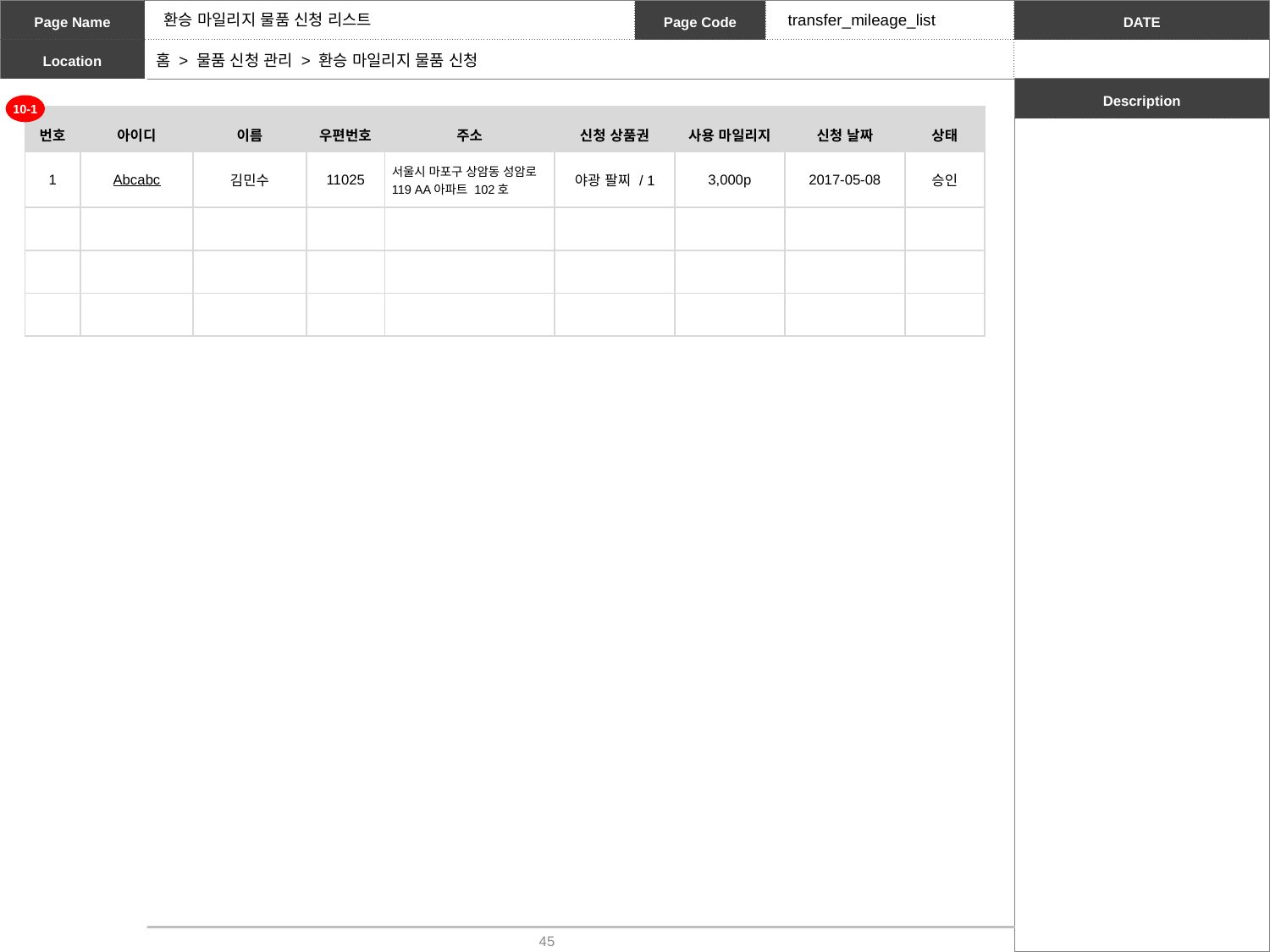

환승 마일리지 물품 신청 리스트
transfer_mileage_list
홈 > 물품 신청 관리 > 환승 마일리지 물품 신청

10-1
| 번호 | 아이디 | 이름 | 우편번호 | 주소 | 신청 상품권 | 사용 마일리지 | 신청 날짜 | 상태 |
| --- | --- | --- | --- | --- | --- | --- | --- | --- |
| 1 | Abcabc | 김민수 | 11025 | 서울시 마포구 상암동 성암로 119 AA아파트 102호 | 야광 팔찌 / 1 | 3,000p | 2017-05-08 | 승인 |
|  |  |  |  |  |  |  |  |  |
|  |  |  |  |  |  |  |  |  |
|  |  |  |  |  |  |  |  |  |
45